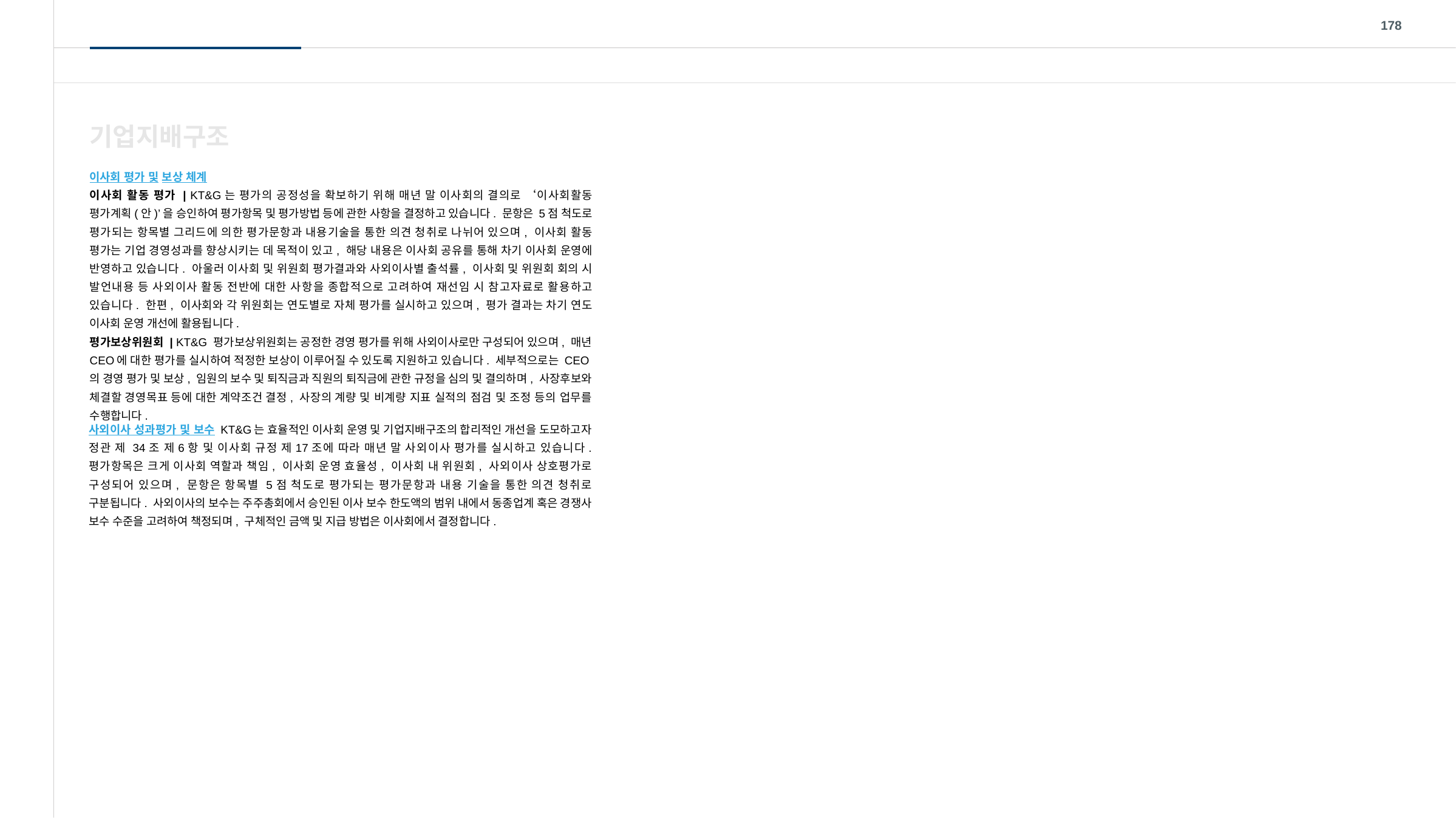

178
기업지배구조
이사회 평가 및 보상 체계
이사회 활동 평가 | KT&G는 평가의 공정성을 확보하기 위해 매년 말 이사회의 결의로 ‘이사회활동 평가계획(안)’을 승인하여 평가항목 및 평가방법 등에 관한 사항을 결정하고 있습니다. 문항은 5점 척도로 평가되는 항목별 그리드에 의한 평가문항과 내용기술을 통한 의견 청취로 나뉘어 있으며, 이사회 활동 평가는 기업 경영성과를 향상시키는 데 목적이 있고, 해당 내용은 이사회 공유를 통해 차기 이사회 운영에 반영하고 있습니다. 아울러 이사회 및 위원회 평가결과와 사외이사별 출석률, 이사회 및 위원회 회의 시 발언내용 등 사외이사 활동 전반에 대한 사항을 종합적으로 고려하여 재선임 시 참고자료로 활용하고 있습니다. 한편, 이사회와 각 위원회는 연도별로 자체 평가를 실시하고 있으며, 평가 결과는 차기 연도 이사회 운영 개선에 활용됩니다.
평가보상위원회 | KT&G 평가보상위원회는 공정한 경영 평가를 위해 사외이사로만 구성되어 있으며, 매년 CEO에 대한 평가를 실시하여 적정한 보상이 이루어질 수 있도록 지원하고 있습니다. 세부적으로는 CEO의 경영 평가 및 보상, 임원의 보수 및 퇴직금과 직원의 퇴직금에 관한 규정을 심의 및 결의하며, 사장후보와 체결할 경영목표 등에 대한 계약조건 결정, 사장의 계량 및 비계량 지표 실적의 점검 및 조정 등의 업무를 수행합니다.

사외이사 성과평가 및 보수 KT&G는 효율적인 이사회 운영 및 기업지배구조의 합리적인 개선을 도모하고자 정관 제 34조 제6항 및 이사회 규정 제17조에 따라 매년 말 사외이사 평가를 실시하고 있습니다. 평가항목은 크게 이사회 역할과 책임, 이사회 운영 효율성, 이사회 내 위원회, 사외이사 상호평가로 구성되어 있으며, 문항은 항목별 5점 척도로 평가되는 평가문항과 내용 기술을 통한 의견 청취로 구분됩니다. 사외이사의 보수는 주주총회에서 승인된 이사 보수 한도액의 범위 내에서 동종업계 혹은 경쟁사 보수 수준을 고려하여 책정되며, 구체적인 금액 및 지급 방법은 이사회에서 결정합니다.